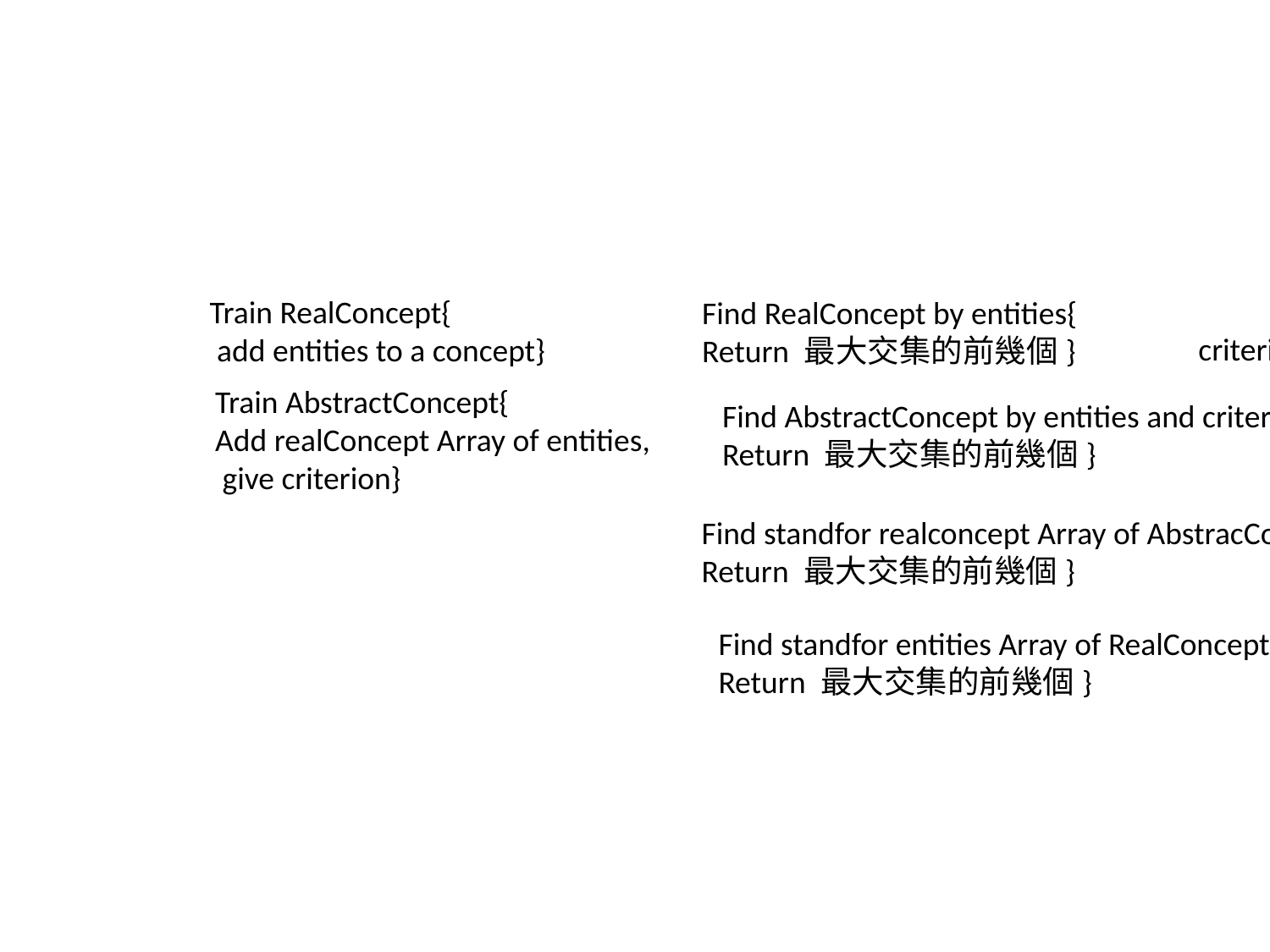

Train RealConcept{
 add entities to a concept}
Find RealConcept by entities{
Return 最大交集的前幾個}
criterion
Train AbstractConcept{
Add realConcept Array of entities,
 give criterion}
Find AbstractConcept by entities and criterion{
Return 最大交集的前幾個}
Find standfor realconcept Array of AbstracConcept{
Return 最大交集的前幾個}
Find standfor entities Array of RealConcept{
Return 最大交集的前幾個}